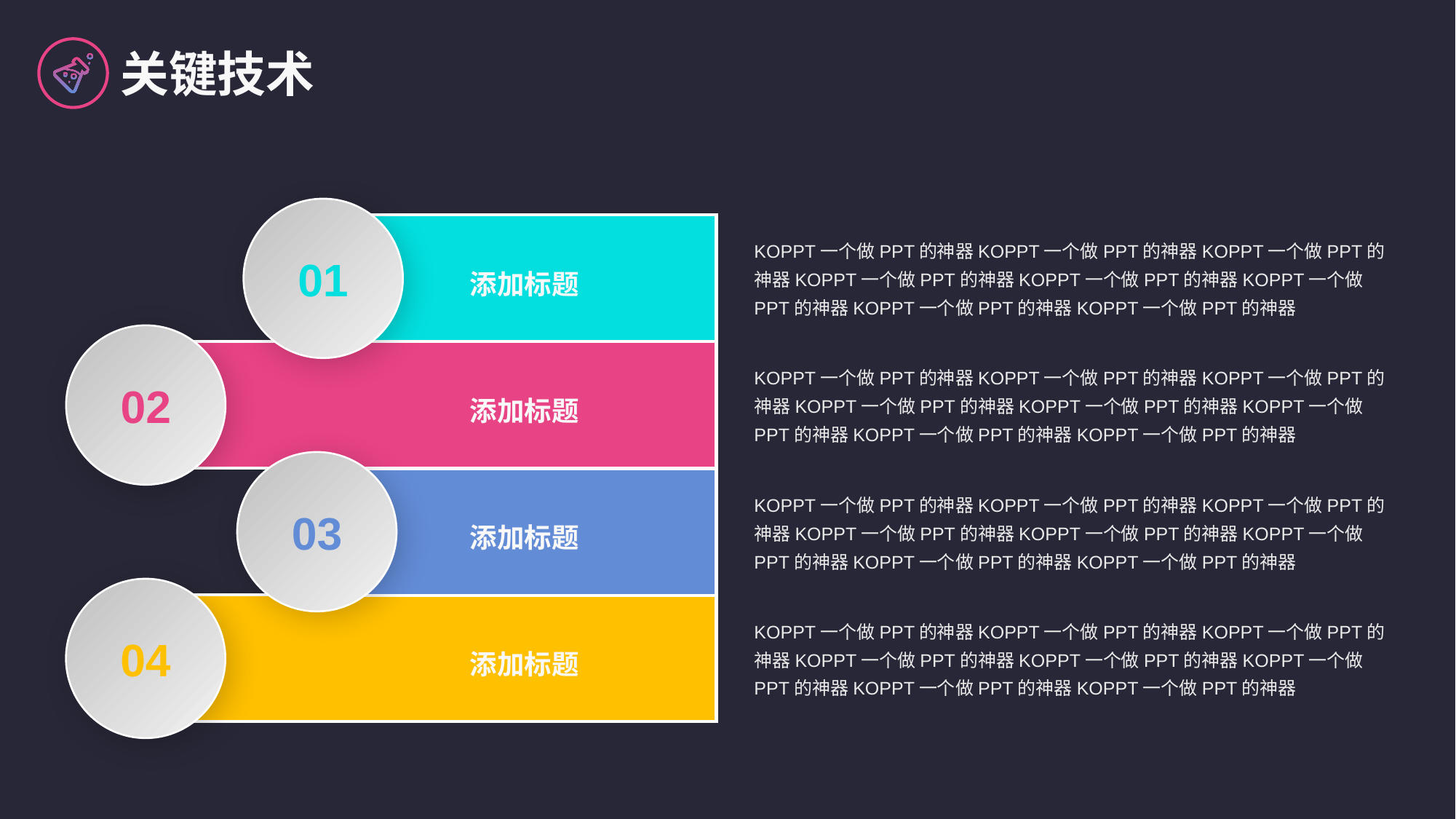

关键技术

KOPPT一个做PPT的神器KOPPT一个做PPT的神器KOPPT一个做PPT的神器KOPPT一个做PPT的神器KOPPT一个做PPT的神器KOPPT一个做PPT的神器KOPPT一个做PPT的神器KOPPT一个做PPT的神器
01
添加标题

KOPPT一个做PPT的神器KOPPT一个做PPT的神器KOPPT一个做PPT的神器KOPPT一个做PPT的神器KOPPT一个做PPT的神器KOPPT一个做PPT的神器KOPPT一个做PPT的神器KOPPT一个做PPT的神器
02
添加标题

KOPPT一个做PPT的神器KOPPT一个做PPT的神器KOPPT一个做PPT的神器KOPPT一个做PPT的神器KOPPT一个做PPT的神器KOPPT一个做PPT的神器KOPPT一个做PPT的神器KOPPT一个做PPT的神器
03
添加标题

KOPPT一个做PPT的神器KOPPT一个做PPT的神器KOPPT一个做PPT的神器KOPPT一个做PPT的神器KOPPT一个做PPT的神器KOPPT一个做PPT的神器KOPPT一个做PPT的神器KOPPT一个做PPT的神器
04
添加标题